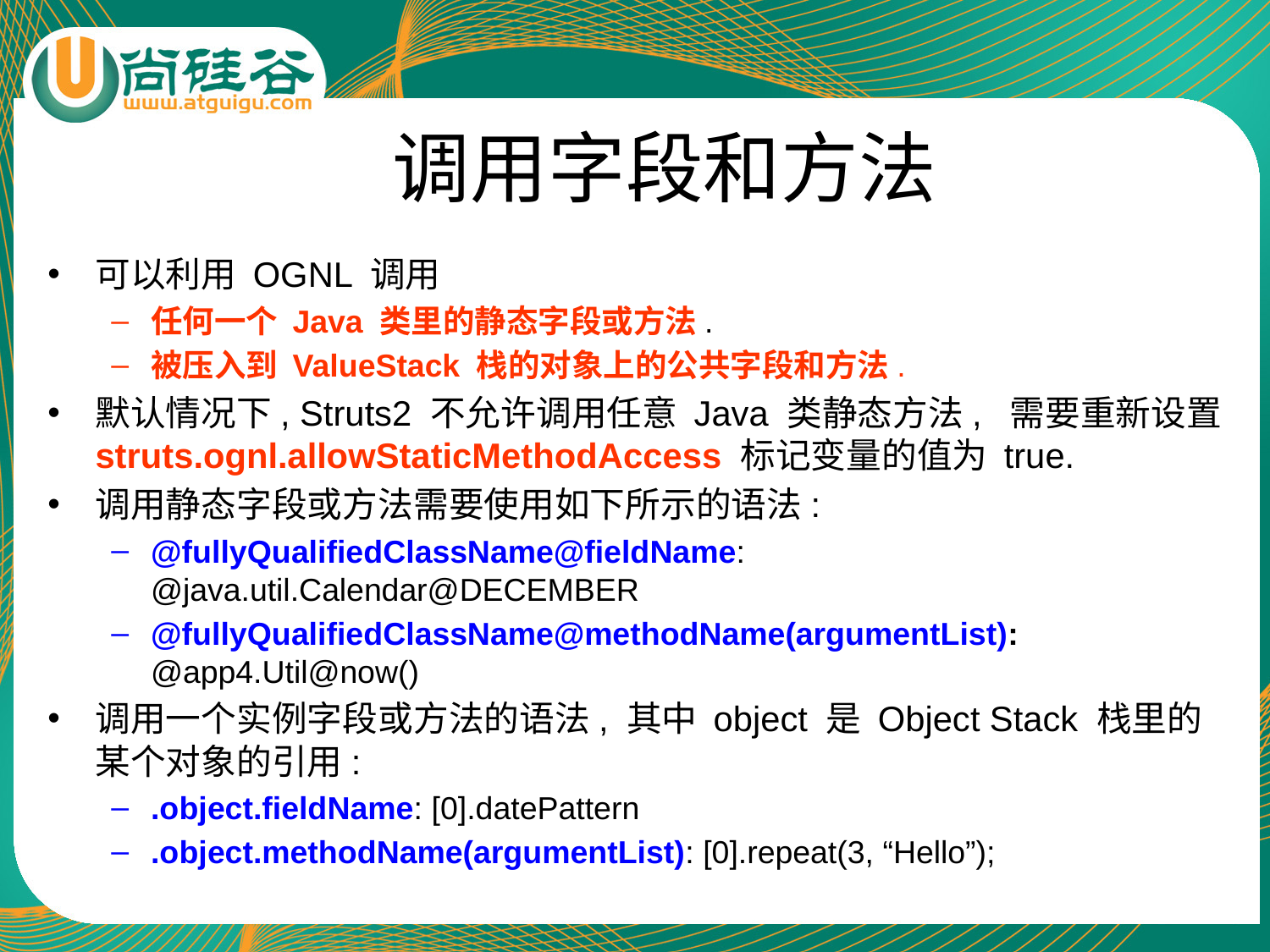

# 调用字段和方法
可以利用 OGNL 调用
任何一个 Java 类里的静态字段或方法.
被压入到 ValueStack 栈的对象上的公共字段和方法.
默认情况下, Struts2 不允许调用任意 Java 类静态方法,  需要重新设置 struts.ognl.allowStaticMethodAccess 标记变量的值为 true.
调用静态字段或方法需要使用如下所示的语法:
@fullyQualifiedClassName@fieldName: @java.util.Calendar@DECEMBER
@fullyQualifiedClassName@methodName(argumentList): @app4.Util@now()
调用一个实例字段或方法的语法, 其中 object 是 Object Stack 栈里的某个对象的引用:
.object.fieldName: [0].datePattern
.object.methodName(argumentList): [0].repeat(3, “Hello”);